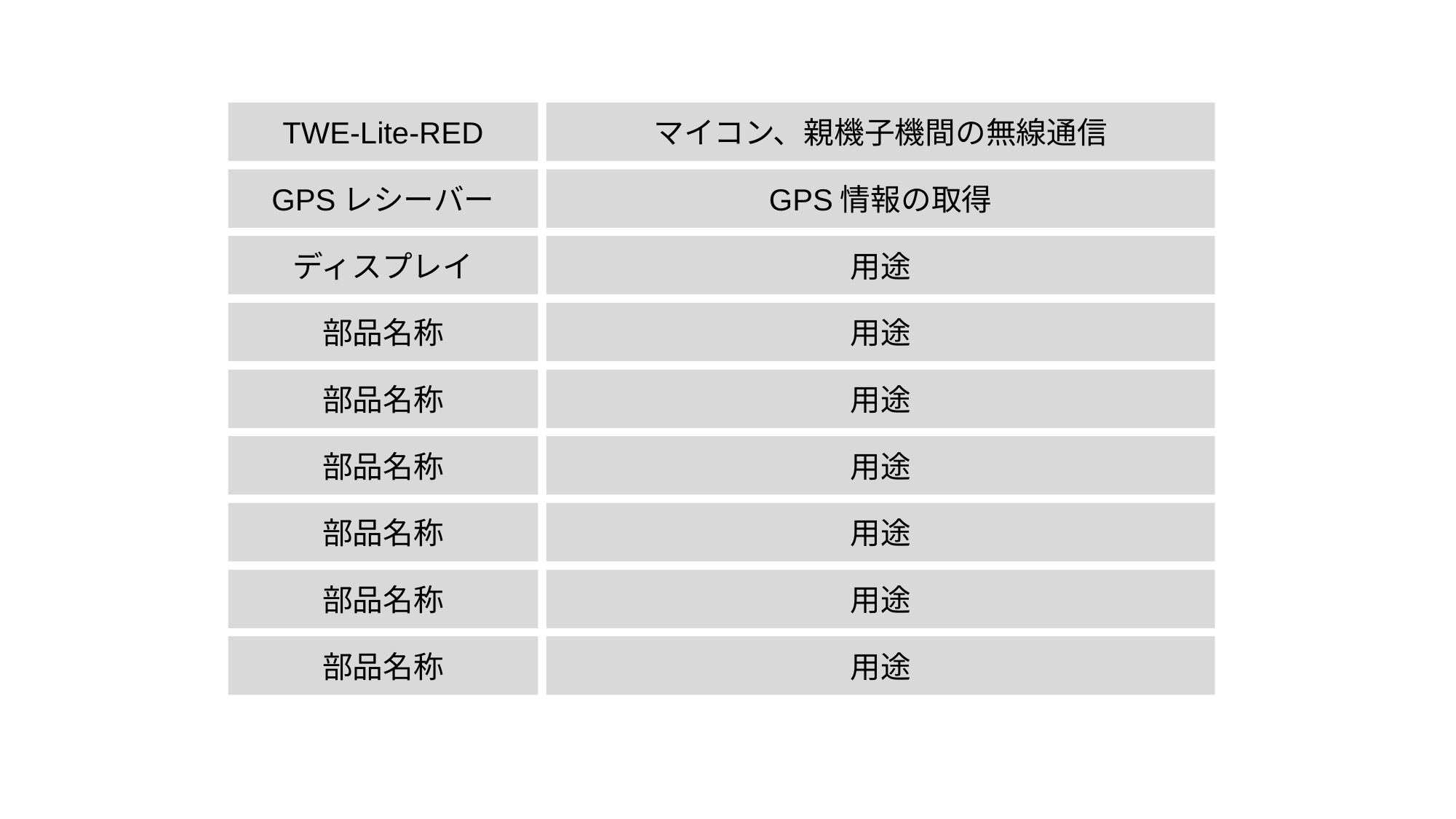

TWE-Lite-RED
マイコン、親機子機間の無線通信
GPSレシーバー
GPS情報の取得
ディスプレイ
用途
部品名称
用途
部品名称
用途
部品名称
用途
部品名称
用途
部品名称
用途
部品名称
用途